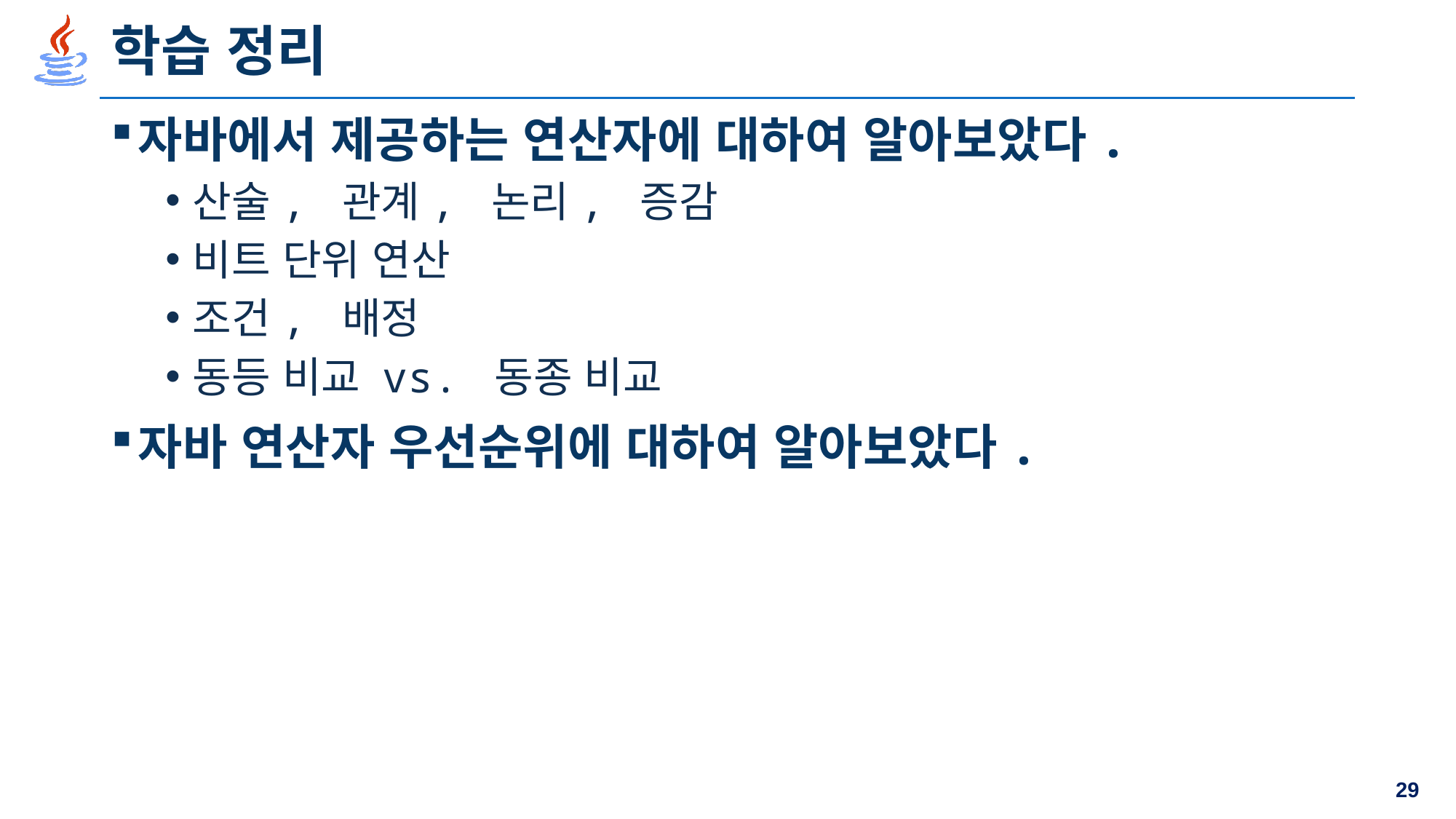

# 학습 정리
자바에서 제공하는 연산자에 대하여 알아보았다.
산술, 관계, 논리, 증감
비트 단위 연산
조건, 배정
동등 비교 vs. 동종 비교
자바 연산자 우선순위에 대하여 알아보았다.
29